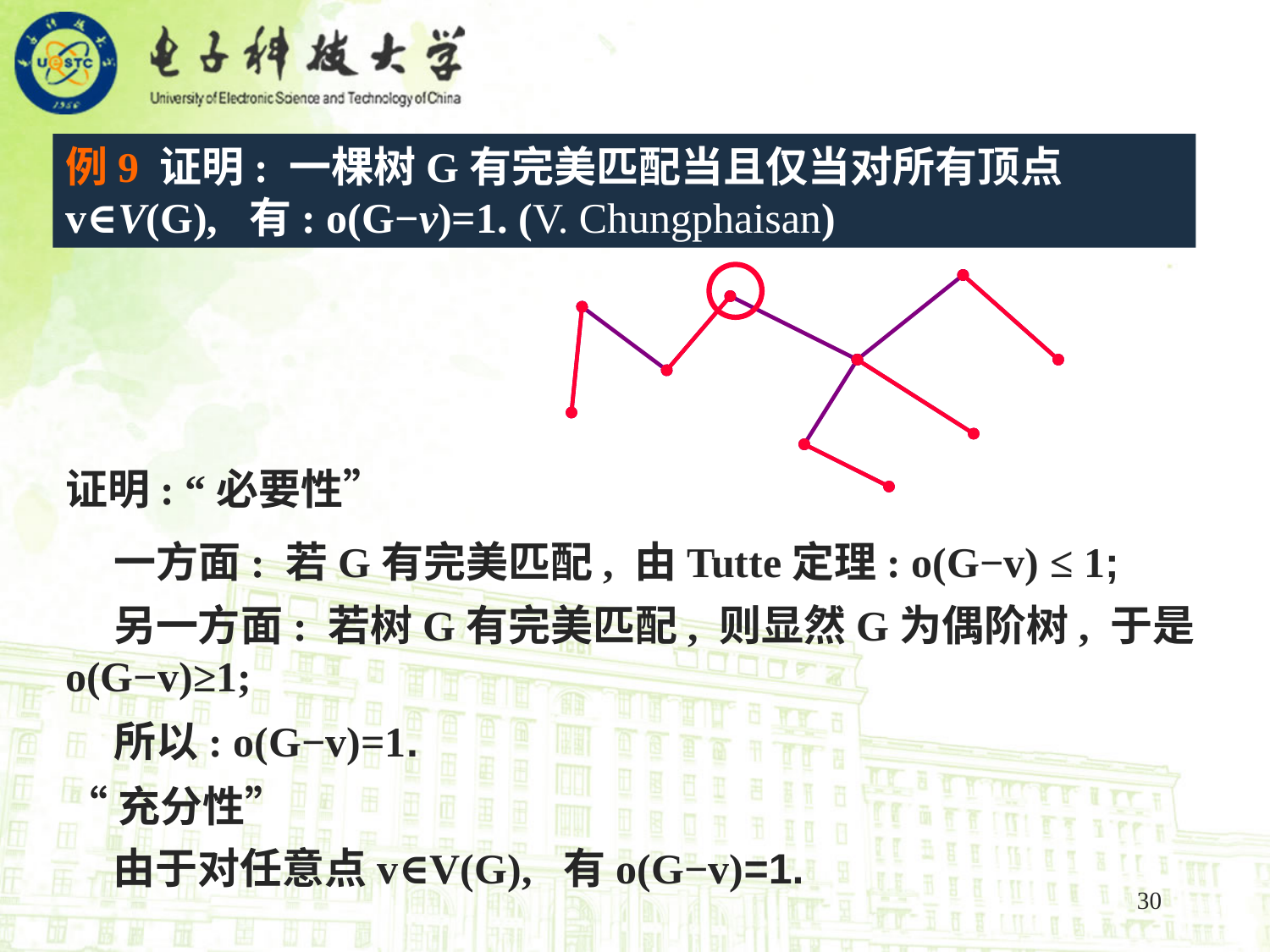

例9 证明: 一棵树G有完美匹配当且仅当对所有顶点v∈V(G),  有: o(G−v)=1. (V. Chungphaisan)

证明: “必要性”
    一方面: 若G有完美匹配, 由Tutte定理: o(G−v) ≤ 1;
    另一方面: 若树G有完美匹配, 则显然G为偶阶树, 于是o(G−v)≥1;
    所以: o(G−v)=1.
“充分性”
    由于对任意点v∈V(G),  有o(G−v)=1.
30